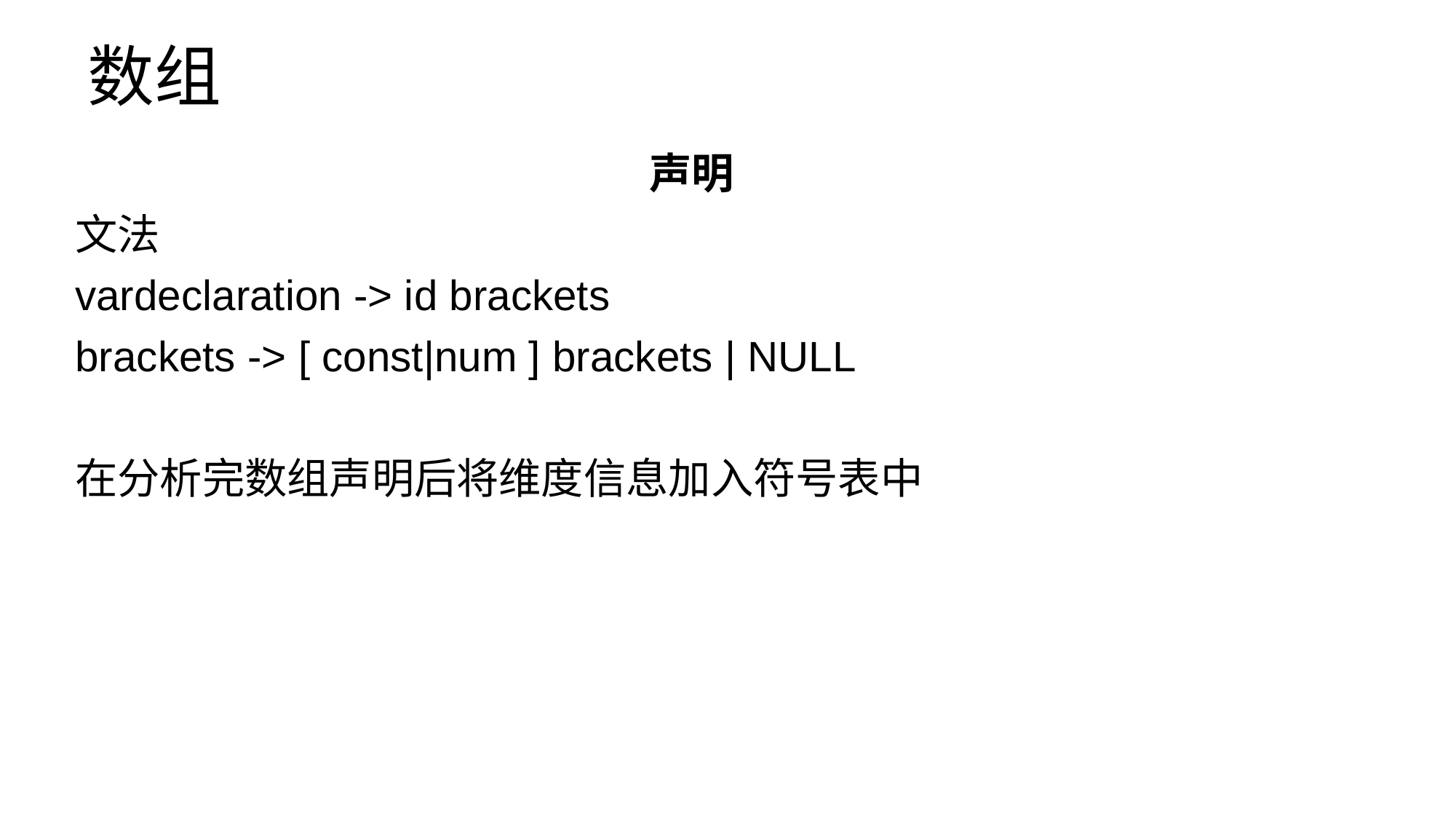

# 数组
声明
文法
vardeclaration -> id brackets
brackets -> [ const|num ] brackets | NULL

在分析完数组声明后将维度信息加入符号表中